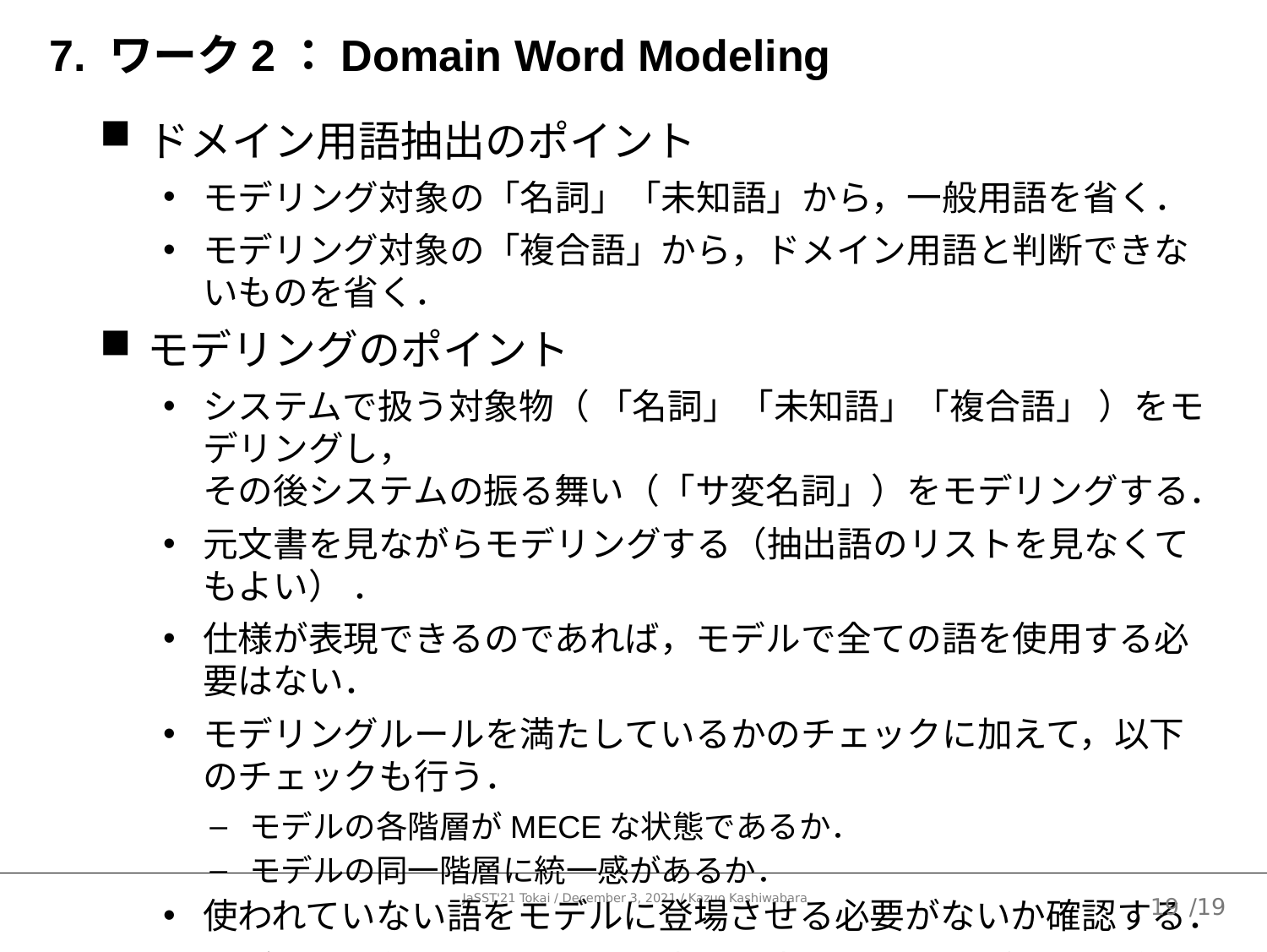

# 7. ワーク2：Domain Word Modeling
ドメイン用語抽出のポイント
モデリング対象の「名詞」「未知語」から，一般用語を省く．
モデリング対象の「複合語」から，ドメイン用語と判断できないものを省く．
モデリングのポイント
システムで扱う対象物（ 「名詞」「未知語」「複合語」 ）をモデリングし，
その後システムの振る舞い（「サ変名詞」）をモデリングする．
元文書を見ながらモデリングする（抽出語のリストを見なくてもよい） ．
仕様が表現できるのであれば，モデルで全ての語を使用する必要はない．
モデリングルールを満たしているかのチェックに加えて，以下のチェックも行う．
モデルの各階層がMECEな状態であるか．
モデルの同一階層に統一感があるか．
使われていない語をモデルに登場させる必要がないか確認する．
モデルで未使用の語を，別の表現に変更する必要がないか確認する．
モデルで未使用の語が，仕様を定義するために本当に必要か確認する．

19